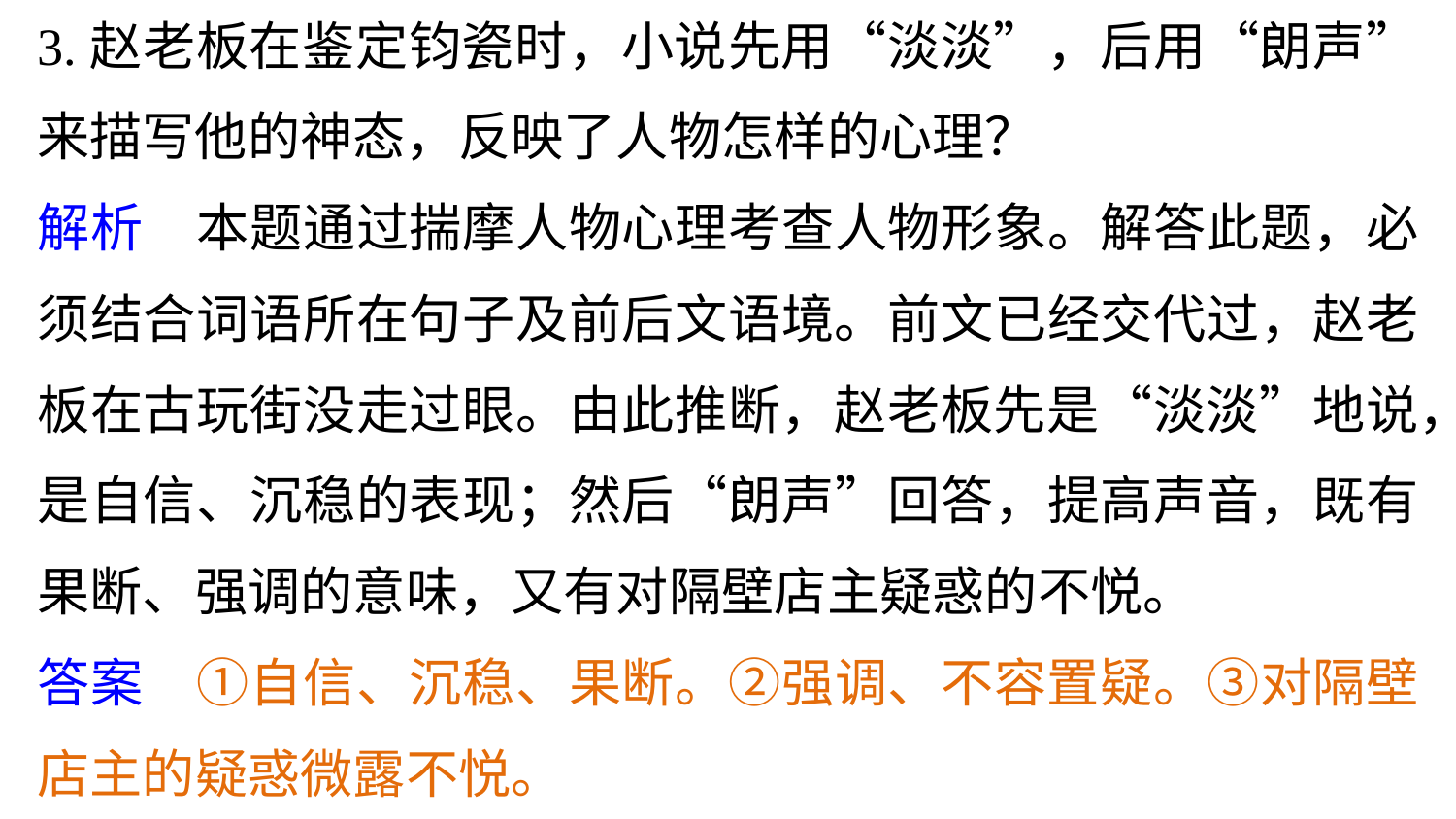

3.赵老板在鉴定钧瓷时，小说先用“淡淡”，后用“朗声”来描写他的神态，反映了人物怎样的心理？
解析　本题通过揣摩人物心理考查人物形象。解答此题，必须结合词语所在句子及前后文语境。前文已经交代过，赵老板在古玩街没走过眼。由此推断，赵老板先是“淡淡”地说，是自信、沉稳的表现；然后“朗声”回答，提高声音，既有果断、强调的意味，又有对隔壁店主疑惑的不悦。
答案　①自信、沉稳、果断。②强调、不容置疑。③对隔壁店主的疑惑微露不悦。